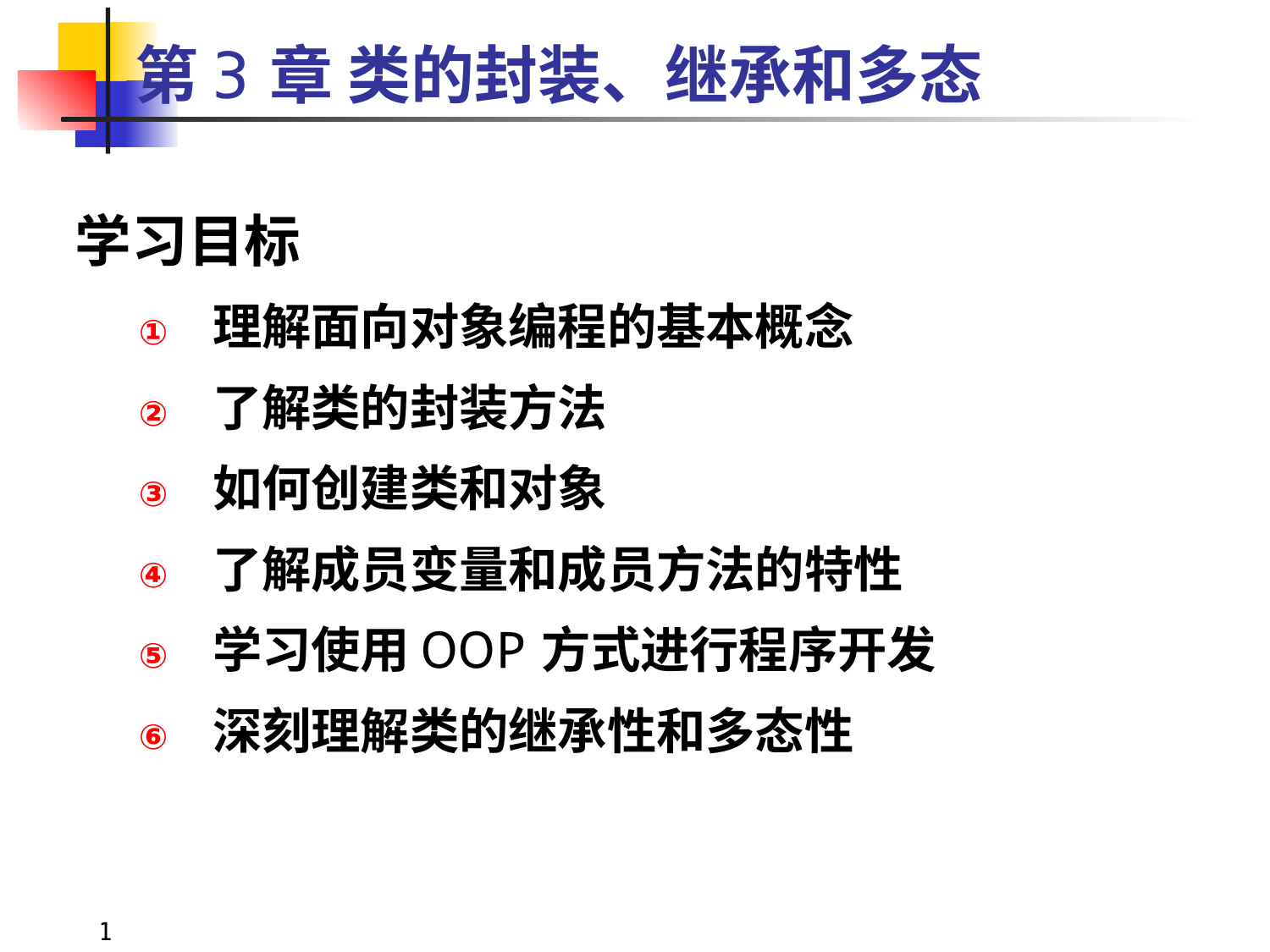

第3章 类的封装、继承和多态
学习目标
理解面向对象编程的基本概念
了解类的封装方法
如何创建类和对象
了解成员变量和成员方法的特性
学习使用OOP方式进行程序开发
深刻理解类的继承性和多态性
1